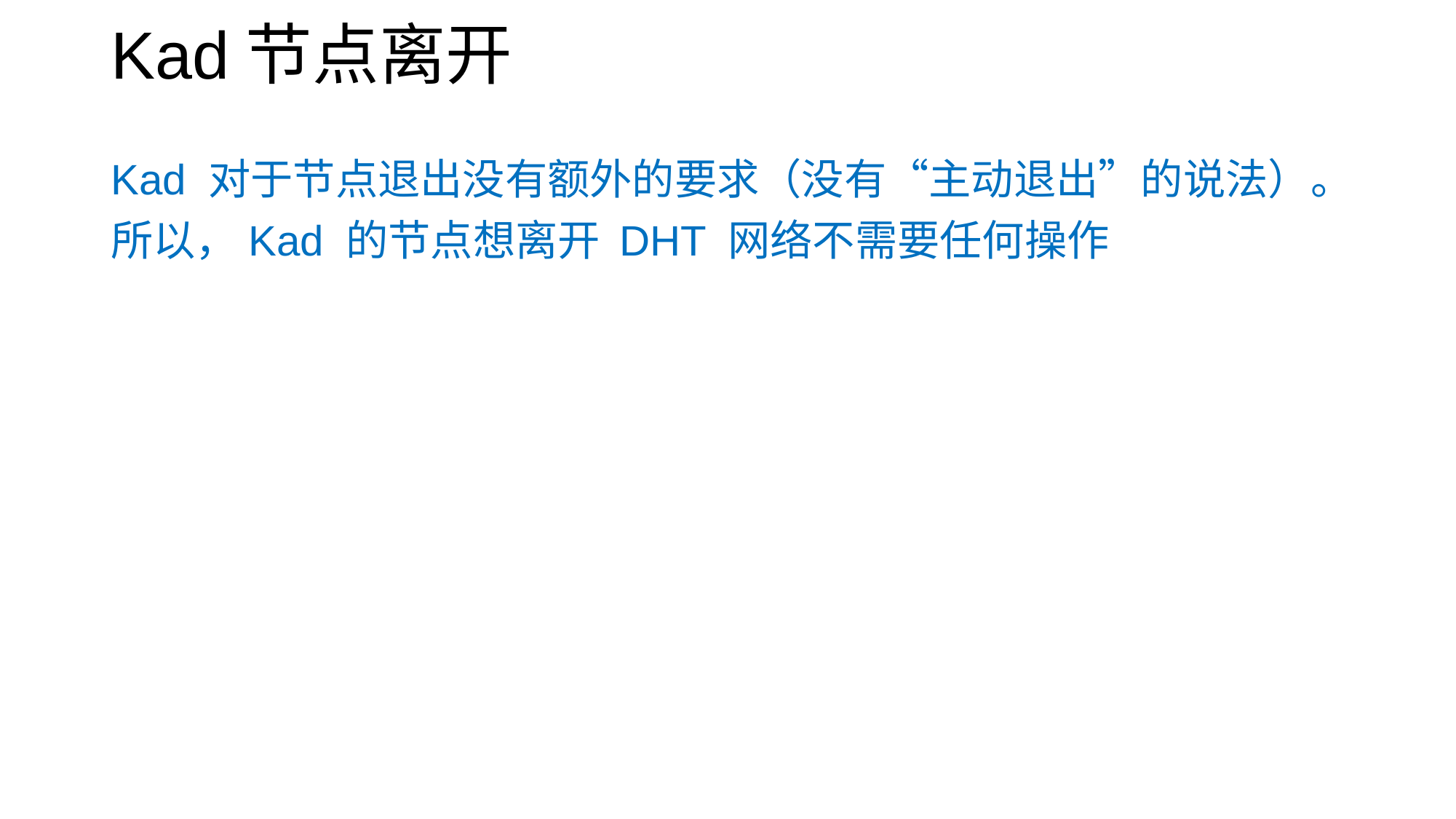

# Kad节点离开
Kad 对于节点退出没有额外的要求（没有“主动退出”的说法）。
所以，Kad 的节点想离开 DHT 网络不需要任何操作